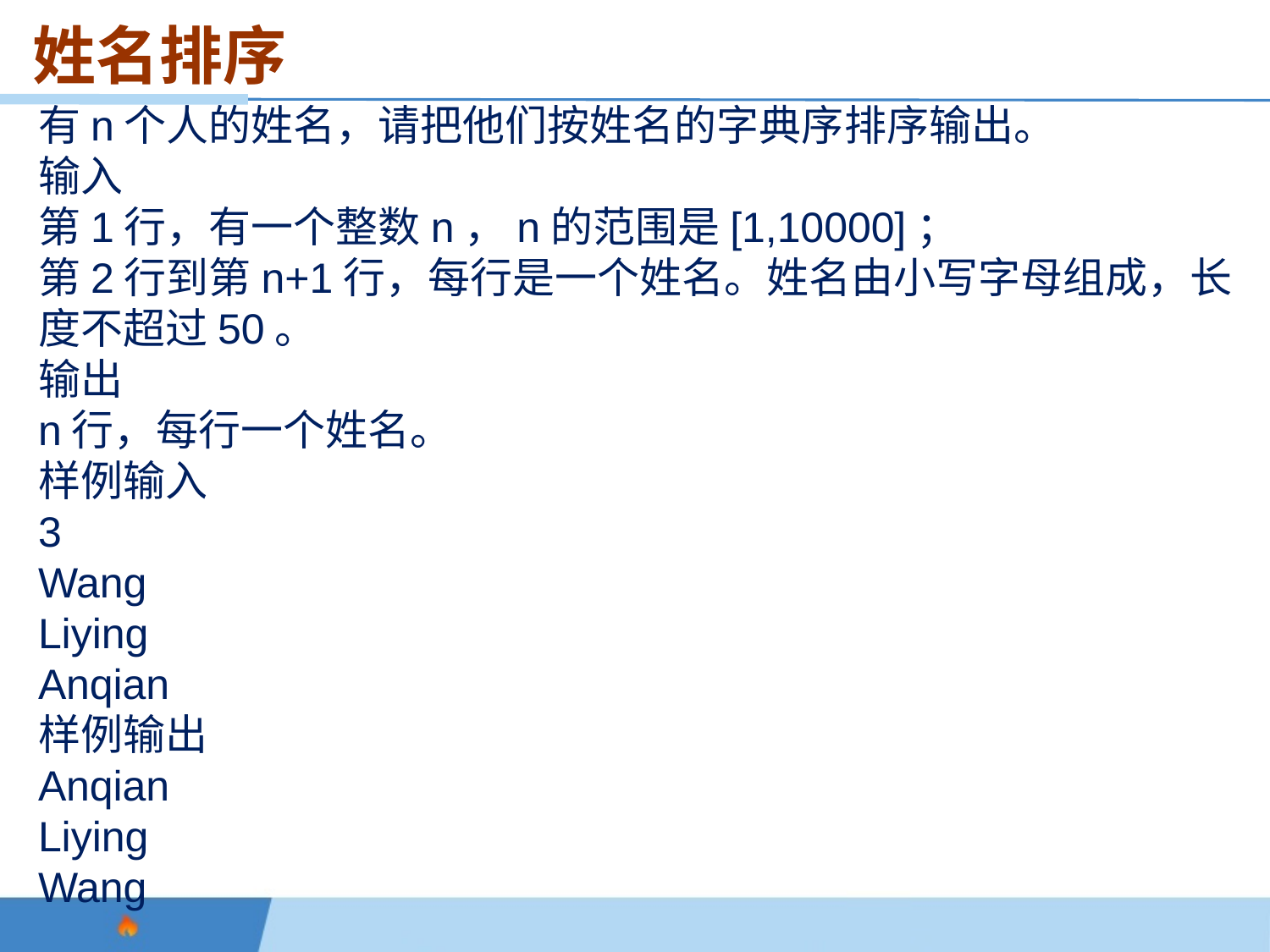

姓名排序
有n个人的姓名，请把他们按姓名的字典序排序输出。
输入
第1行，有一个整数n，n的范围是[1,10000]；
第2行到第n+1行，每行是一个姓名。姓名由小写字母组成，长度不超过50。
输出
n行，每行一个姓名。
样例输入
3
Wang
Liying
Anqian
样例输出
Anqian
Liying
Wang